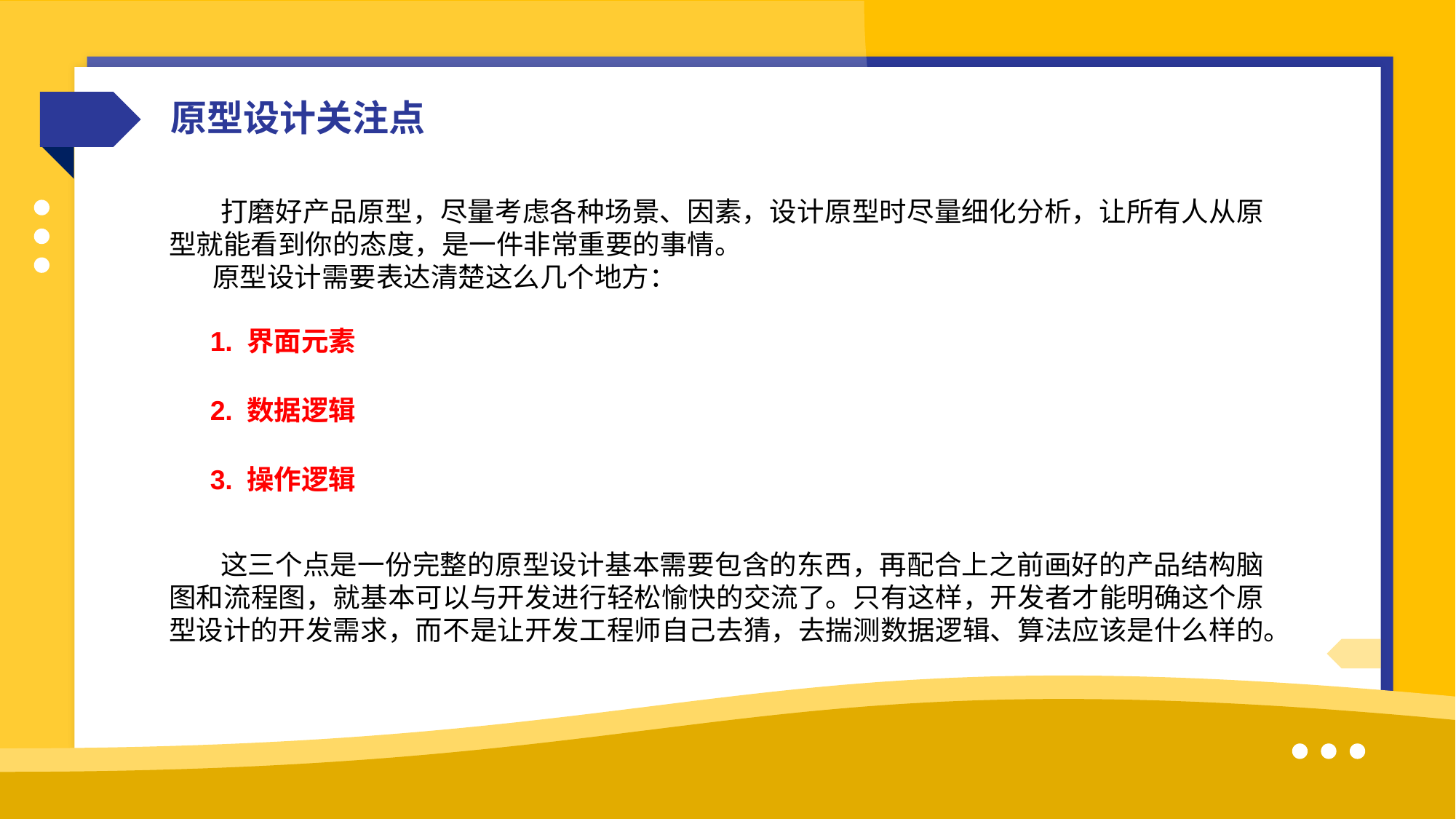

原型设计关注点

       打磨好产品原型，尽量考虑各种场景、因素，设计原型时尽量细化分析，让所有人从原型就能看到你的态度，是一件非常重要的事情。
      原型设计需要表达清楚这么几个地方：
1. 界面元素
2. 数据逻辑
3. 操作逻辑
       这三个点是一份完整的原型设计基本需要包含的东西，再配合上之前画好的产品结构脑图和流程图，就基本可以与开发进行轻松愉快的交流了。只有这样，开发者才能明确这个原型设计的开发需求，而不是让开发工程师自己去猜，去揣测数据逻辑、算法应该是什么样的。